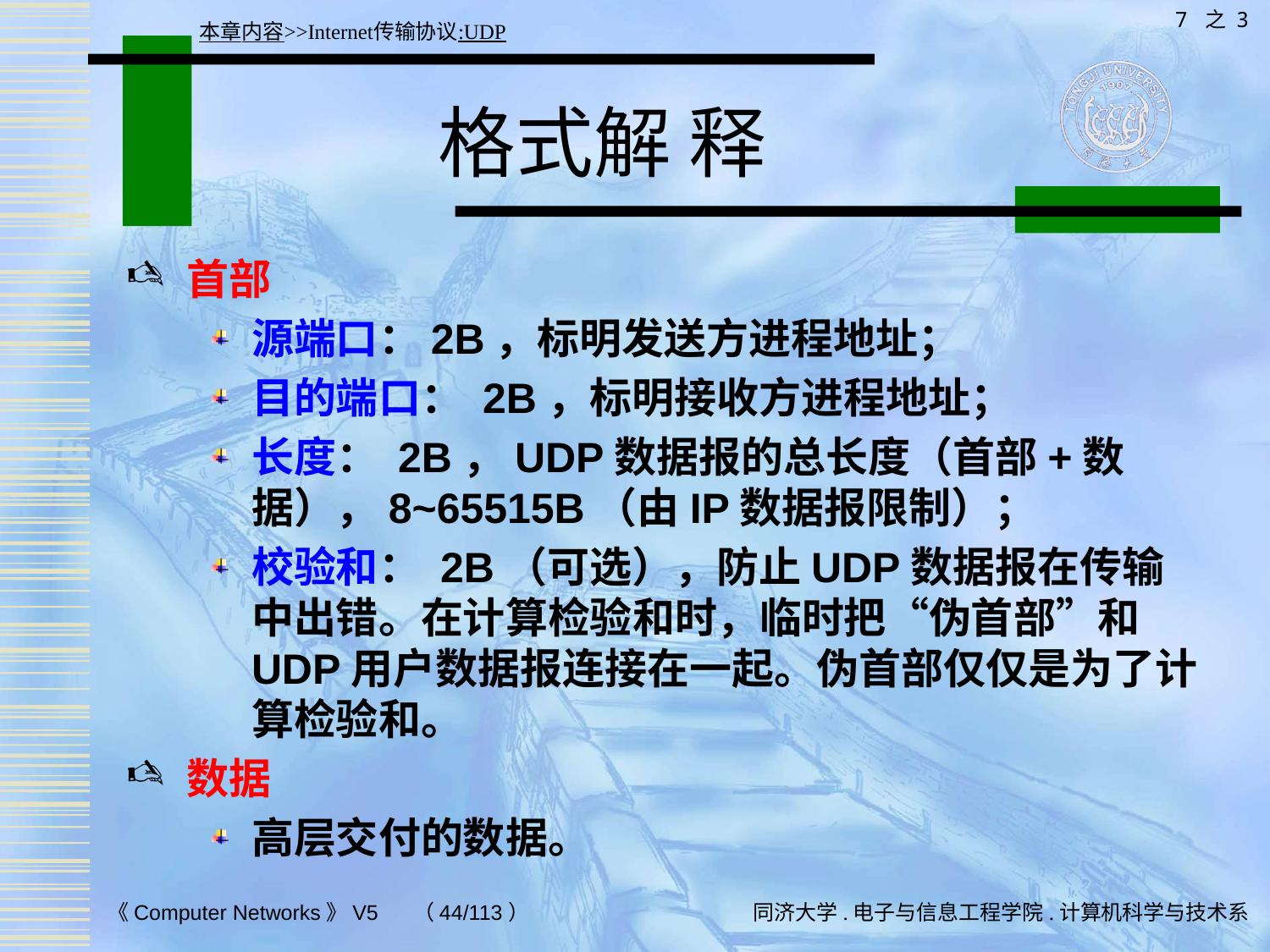

7 之 3
本章内容>>Internet传输协议:UDP
# 格式解 释
首部
源端口：2B，标明发送方进程地址；
目的端口： 2B，标明接收方进程地址；
长度： 2B，UDP数据报的总长度（首部+数据），8~65515B（由IP数据报限制）；
校验和： 2B（可选），防止UDP数据报在传输中出错。在计算检验和时，临时把“伪首部”和 UDP用户数据报连接在一起。伪首部仅仅是为了计算检验和。
数据
高层交付的数据。